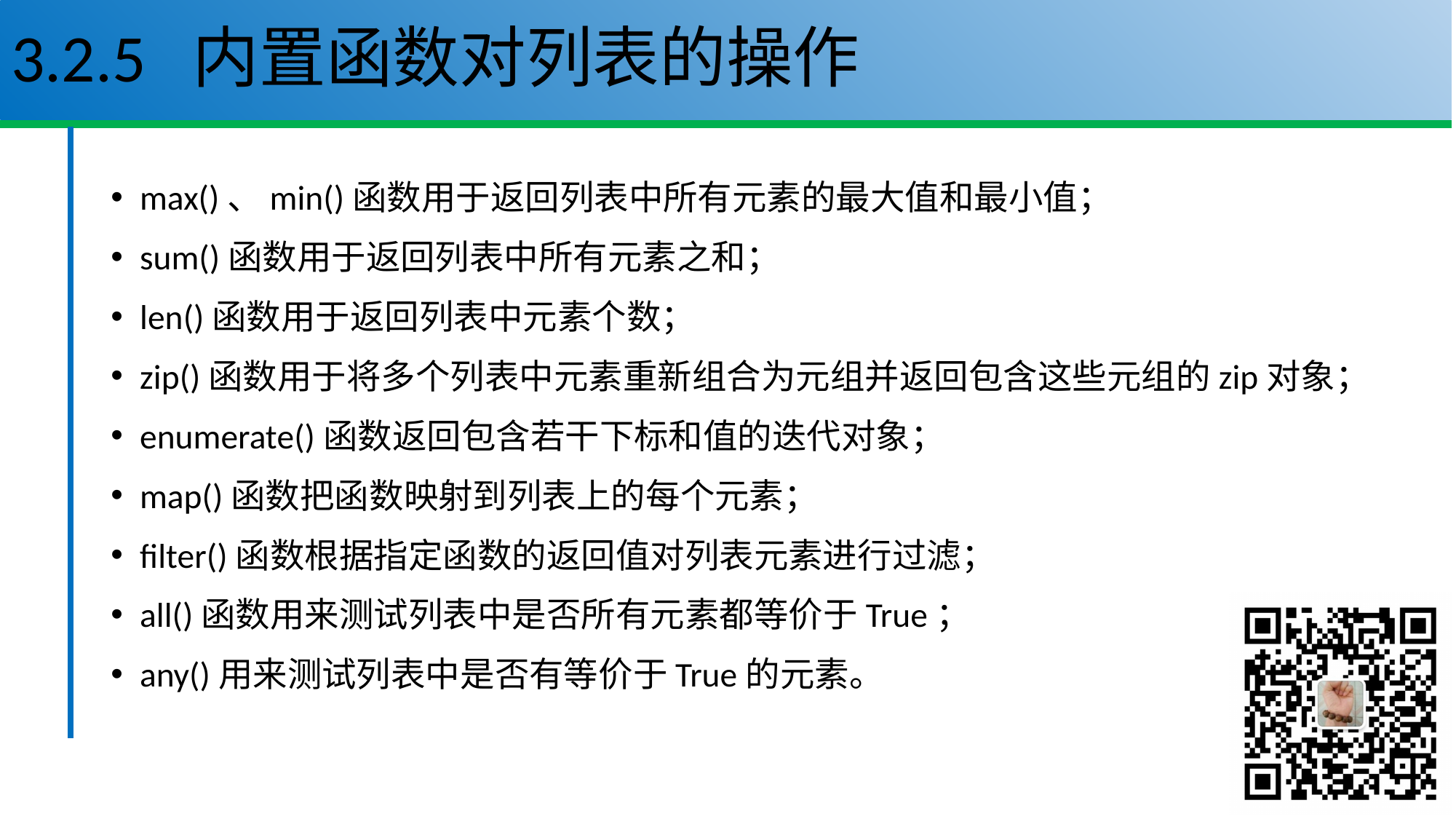

# 3.2.5  内置函数对列表的操作
max()、min()函数用于返回列表中所有元素的最大值和最小值；
sum()函数用于返回列表中所有元素之和；
len()函数用于返回列表中元素个数；
zip()函数用于将多个列表中元素重新组合为元组并返回包含这些元组的zip对象；
enumerate()函数返回包含若干下标和值的迭代对象；
map()函数把函数映射到列表上的每个元素；
filter()函数根据指定函数的返回值对列表元素进行过滤；
all()函数用来测试列表中是否所有元素都等价于True；
any()用来测试列表中是否有等价于True的元素。
18